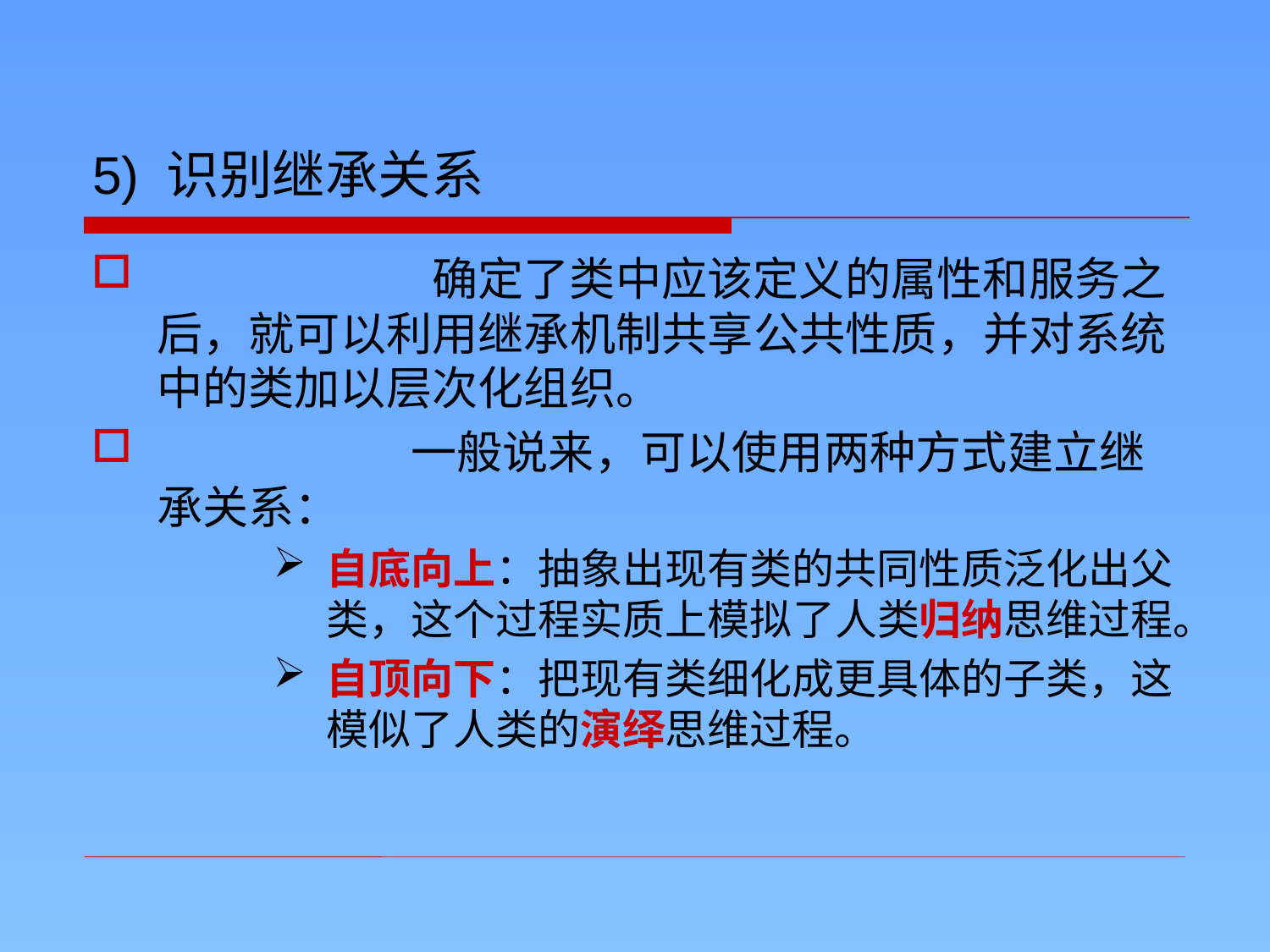

5) 识别继承关系
		 确定了类中应该定义的属性和服务之后，就可以利用继承机制共享公共性质，并对系统中的类加以层次化组织。
 		一般说来，可以使用两种方式建立继承关系：
自底向上：抽象出现有类的共同性质泛化出父类，这个过程实质上模拟了人类归纳思维过程。
自顶向下：把现有类细化成更具体的子类，这模似了人类的演绎思维过程。